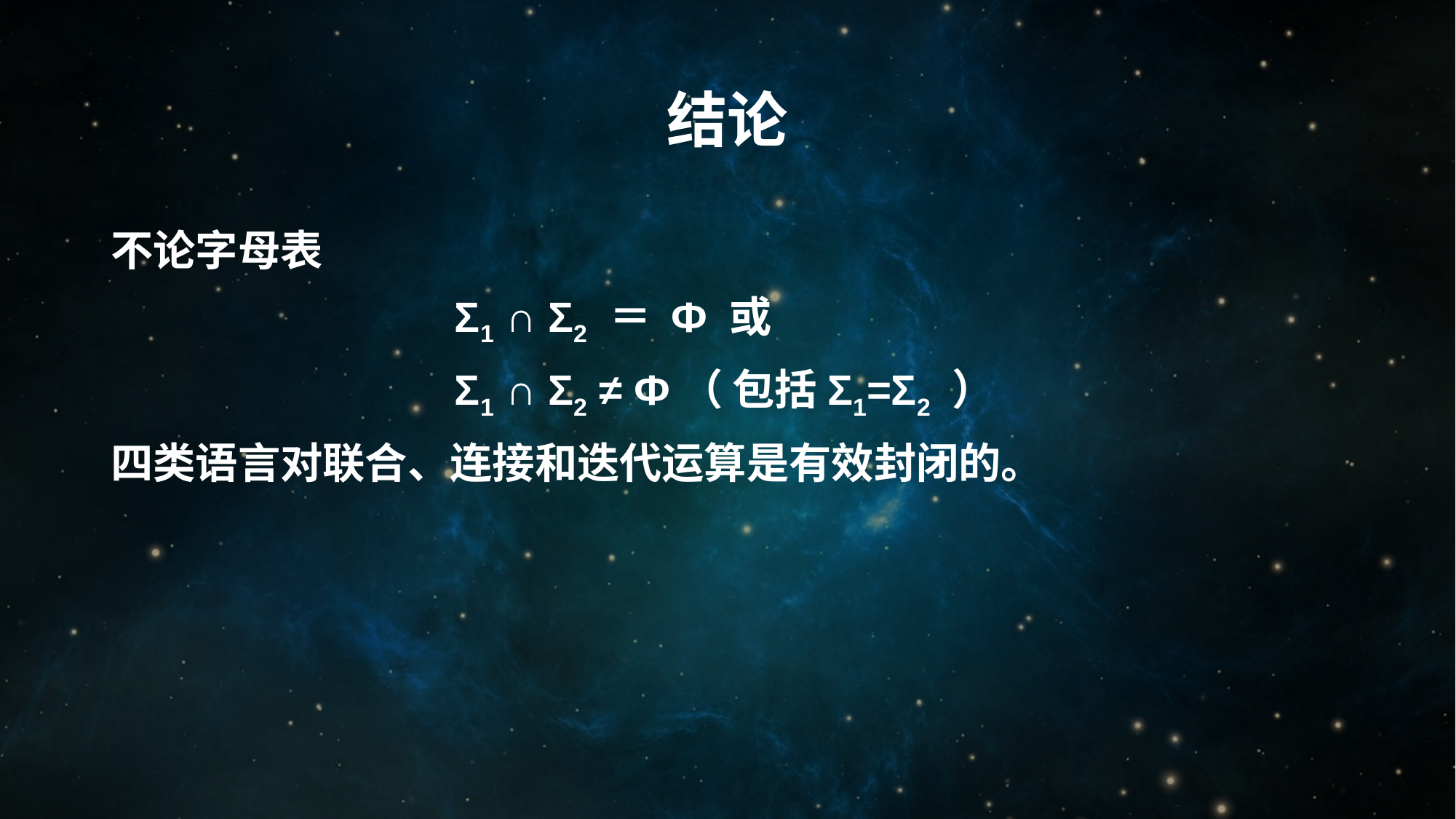

# 结论
不论字母表
Σ1 ∩ Σ2 ＝ Ф 或
Σ1 ∩ Σ2 ≠ Ф（ 包括Σ1=Σ2 ）
四类语言对联合、连接和迭代运算是有效封闭的。